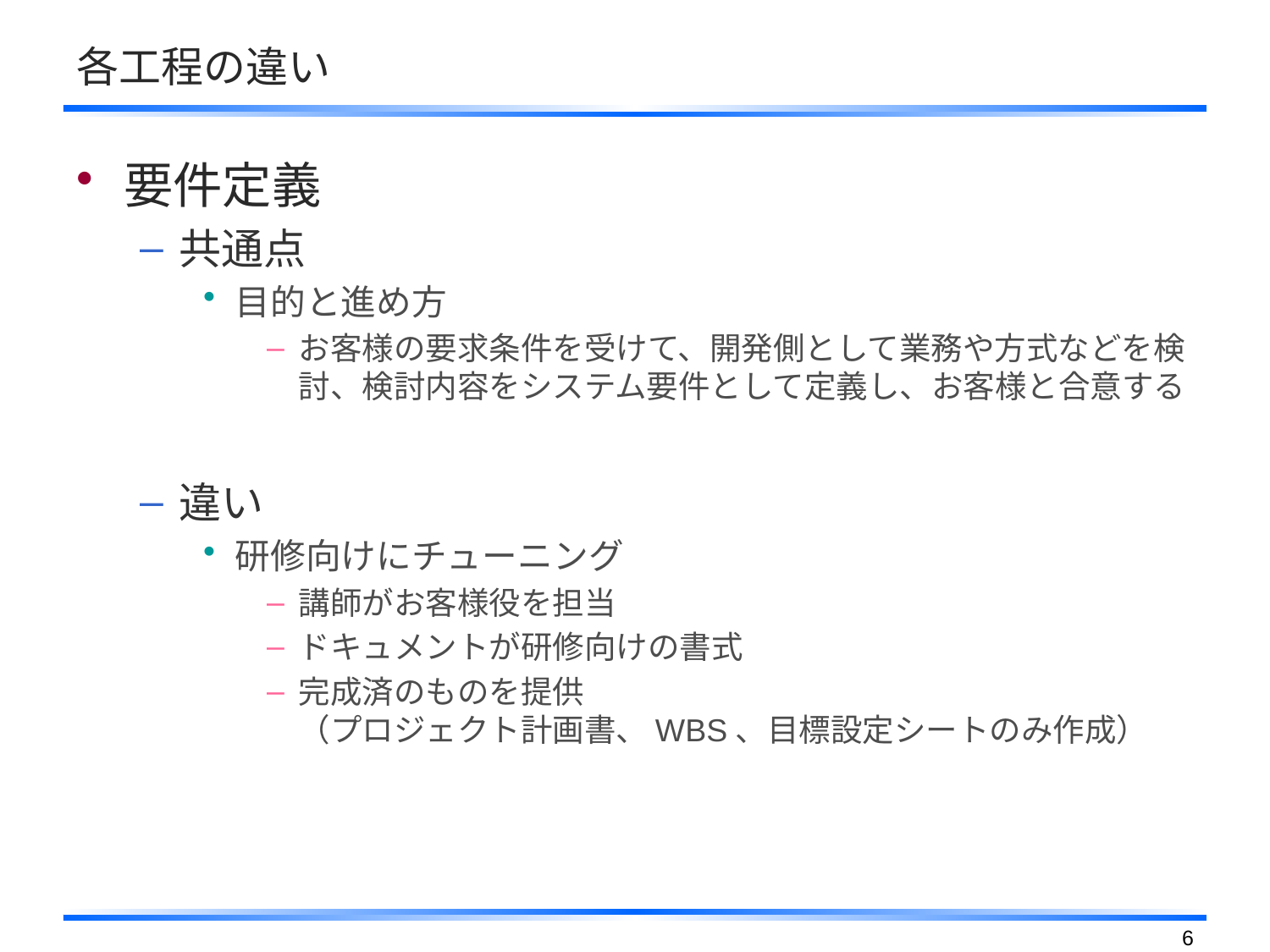

# 各工程の違い
要件定義
共通点
目的と進め方
お客様の要求条件を受けて、開発側として業務や方式などを検討、検討内容をシステム要件として定義し、お客様と合意する

違い
研修向けにチューニング
講師がお客様役を担当
ドキュメントが研修向けの書式
完成済のものを提供
（プロジェクト計画書、WBS、目標設定シートのみ作成）
6